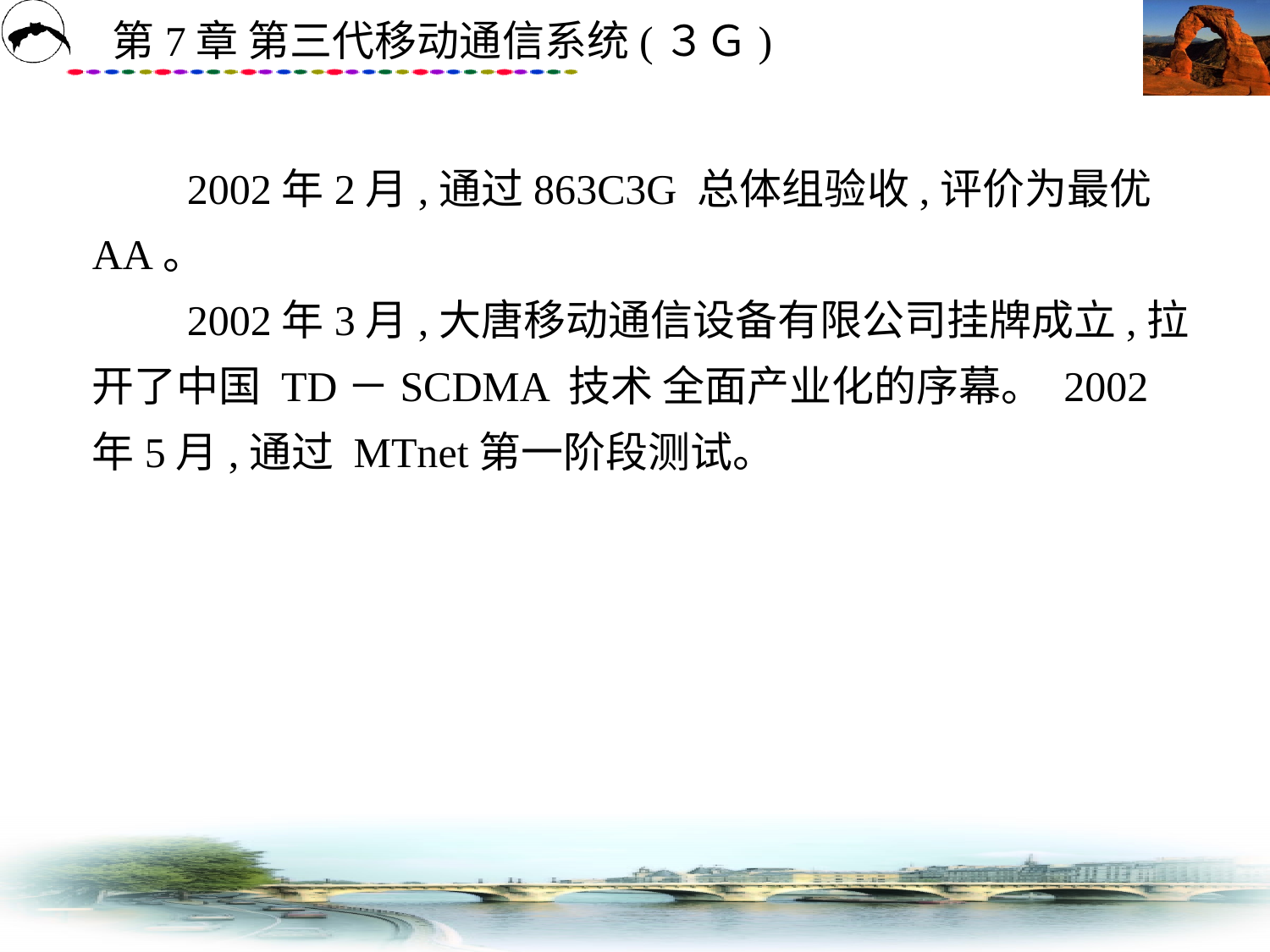

# 2002年2月,通过863C3G 总体组验收,评价为最优 AA。 　　2002年3月,大唐移动通信设备有限公司挂牌成立,拉开了中国 TD－SCDMA 技术 全面产业化的序幕。 2002年5月,通过 MTnet第一阶段测试。